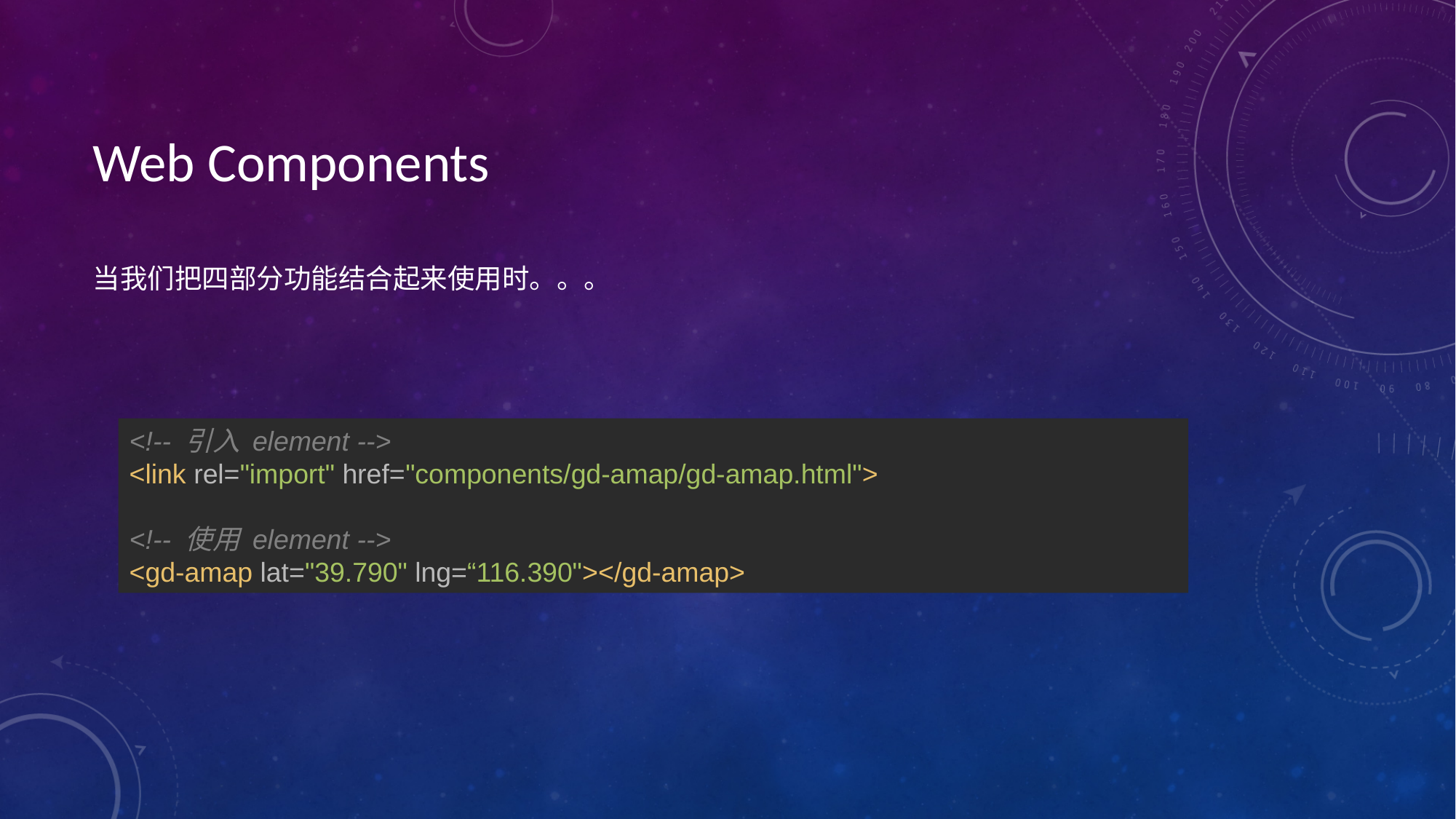

# Web Components
当我们把四部分功能结合起来使用时。。。
<!-- 引入 element -->
<link rel="import" href="components/gd-amap/gd-amap.html">
<!-- 使用 element -->
<gd-amap lat="39.790" lng=“116.390"></gd-amap>